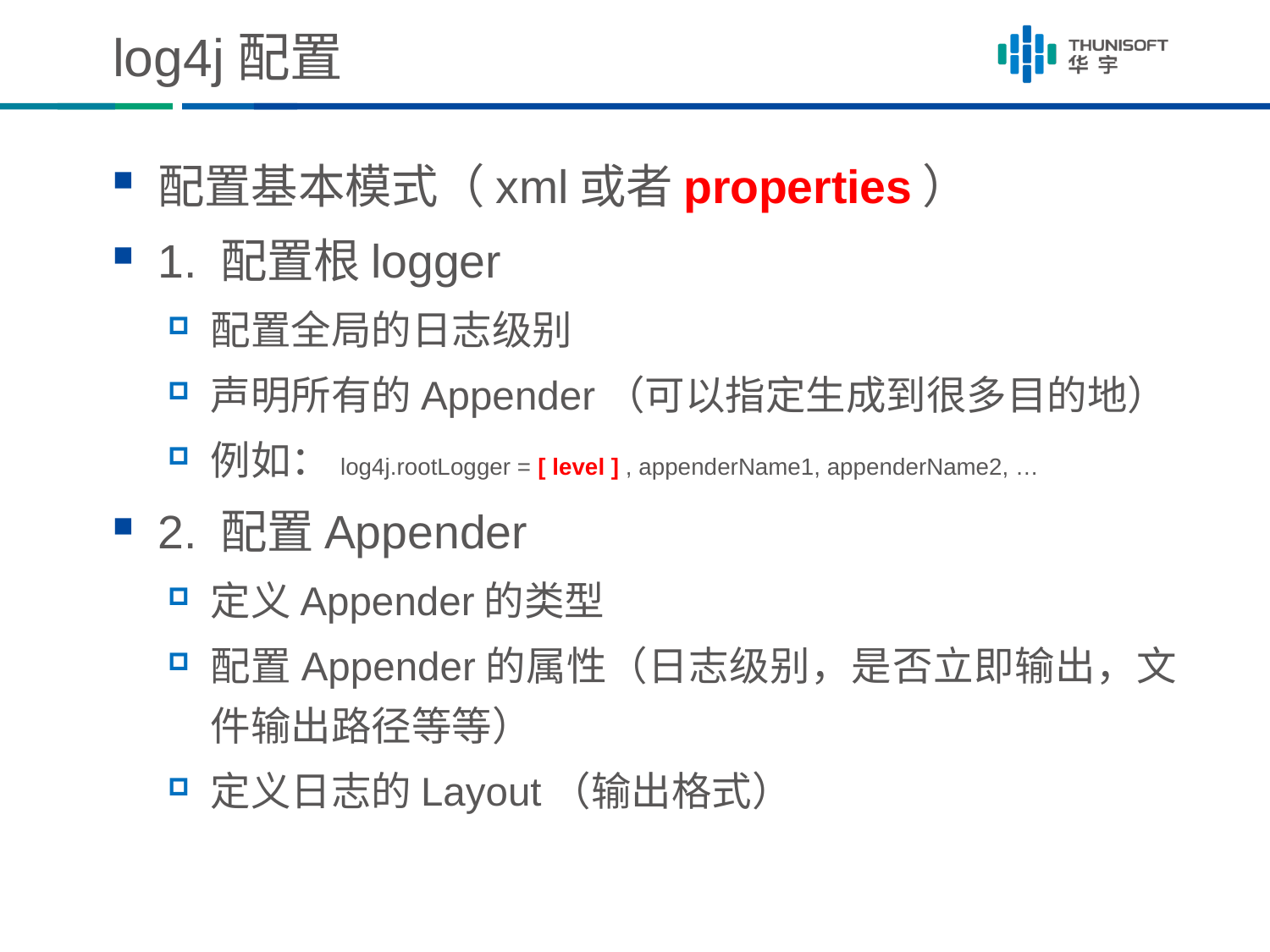

# log4j配置
配置基本模式（xml或者properties）
1. 配置根logger
配置全局的日志级别
声明所有的Appender（可以指定生成到很多目的地）
例如：log4j.rootLogger = [ level ] , appenderName1, appenderName2, …
2. 配置Appender
定义Appender的类型
配置Appender的属性（日志级别，是否立即输出，文件输出路径等等）
定义日志的Layout（输出格式）

22